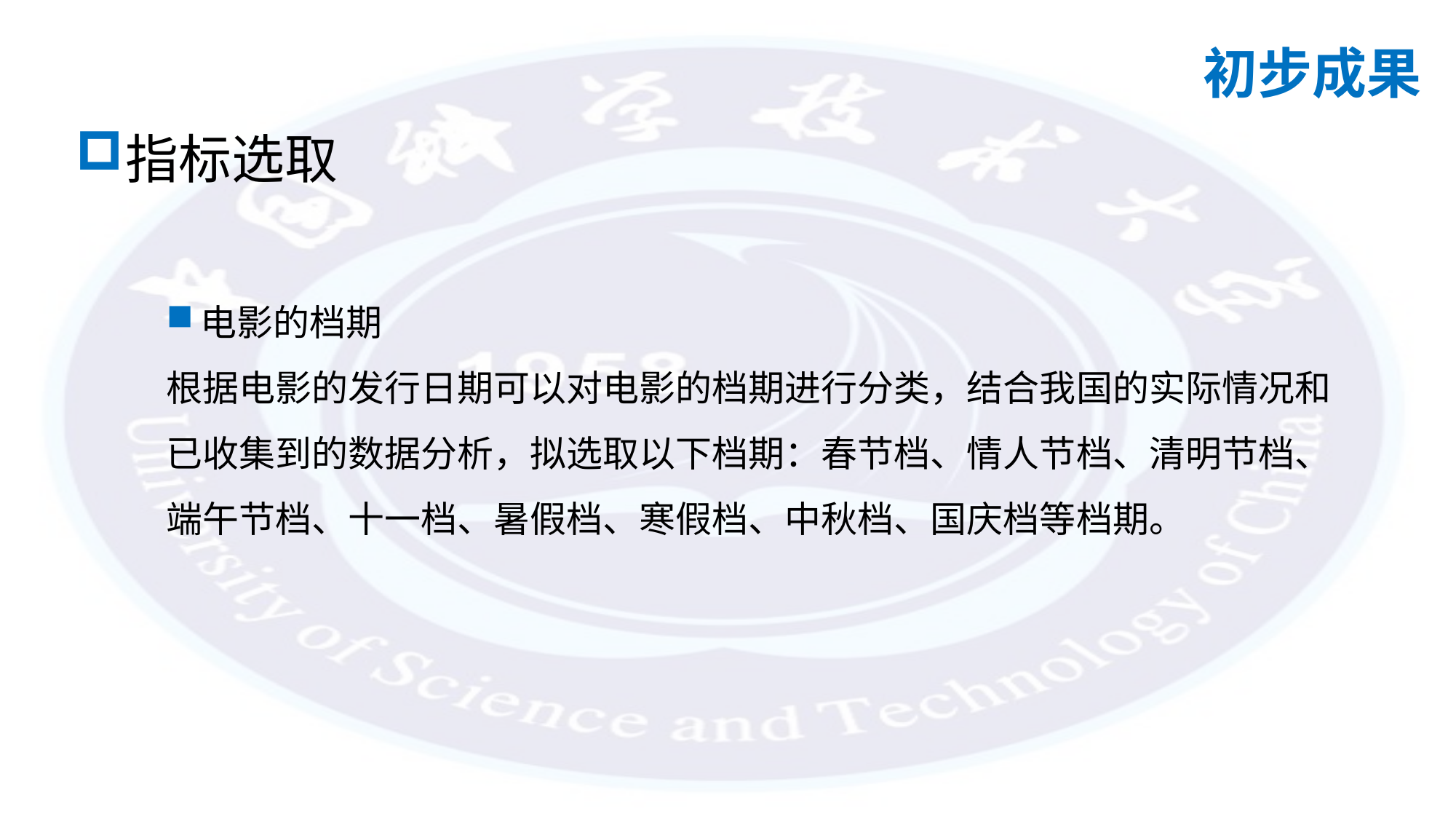

初步成果
指标选取
电影的档期
根据电影的发行日期可以对电影的档期进行分类，结合我国的实际情况和已收集到的数据分析，拟选取以下档期：春节档、情人节档、清明节档、端午节档、十一档、暑假档、寒假档、中秋档、国庆档等档期。